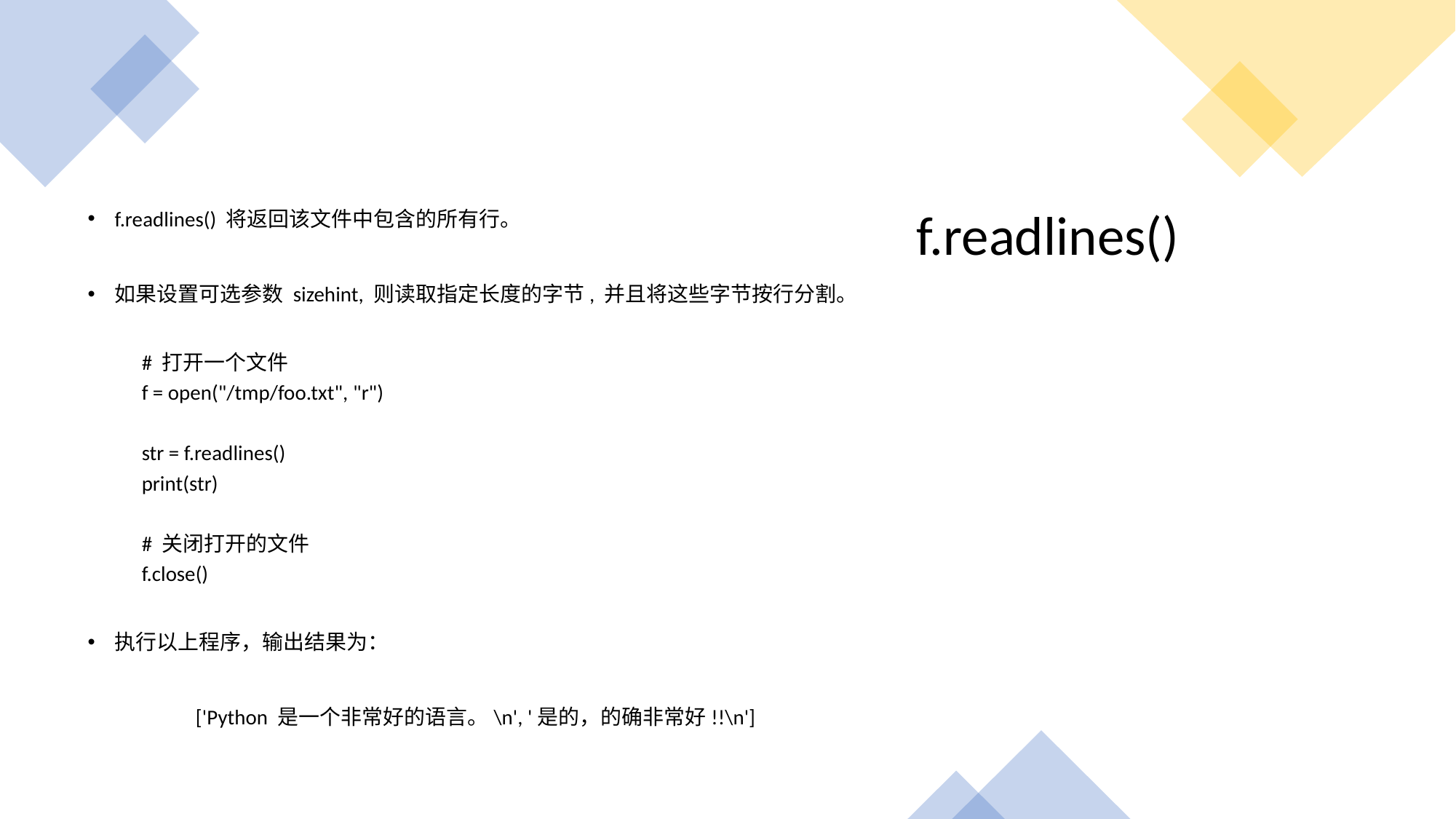

f.readlines() 将返回该文件中包含的所有行。

如果设置可选参数 sizehint, 则读取指定长度的字节, 并且将这些字节按行分割。

# 打开一个文件
f = open("/tmp/foo.txt", "r")

str = f.readlines()
print(str)

# 关闭打开的文件
f.close()

执行以上程序，输出结果为：

	['Python 是一个非常好的语言。\n', '是的，的确非常好!!\n']
# f.readlines()